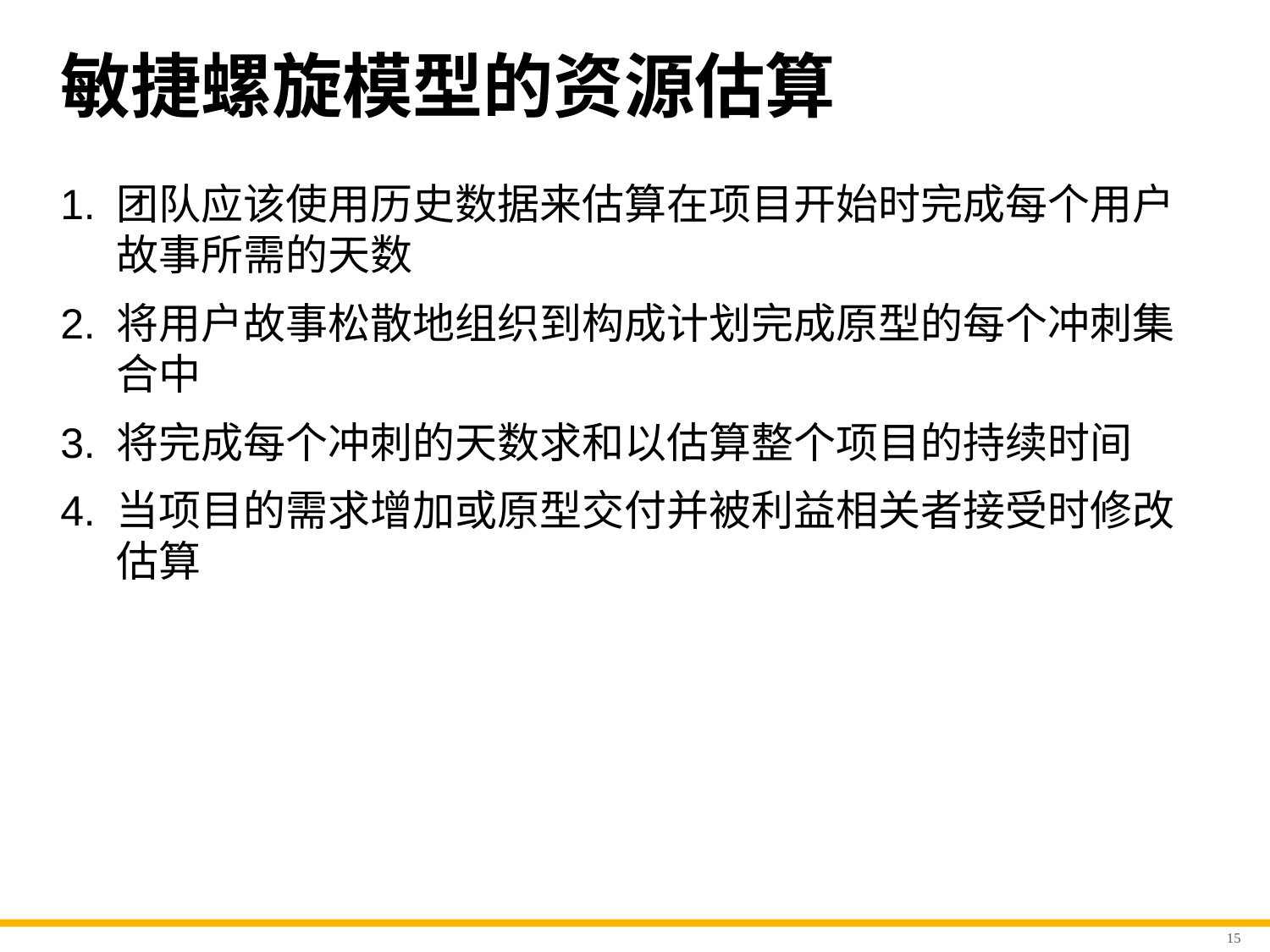

# 敏捷螺旋模型的资源估算
团队应该使用历史数据来估算在项目开始时完成每个用户故事所需的天数
将用户故事松散地组织到构成计划完成原型的每个冲刺集合中
将完成每个冲刺的天数求和以估算整个项目的持续时间
当项目的需求增加或原型交付并被利益相关者接受时修改估算
15